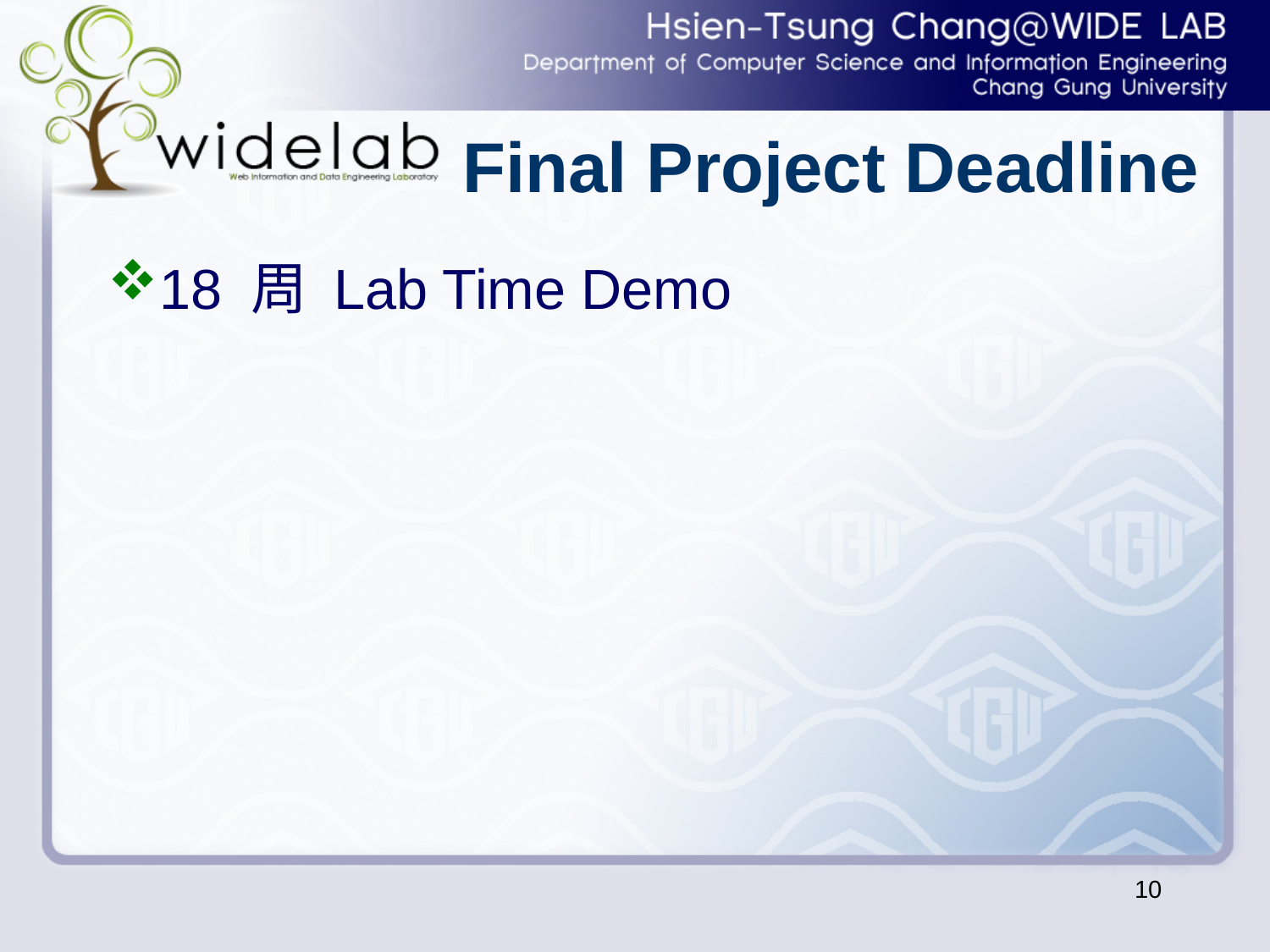

# Final Project Deadline
18 周 Lab Time Demo
10